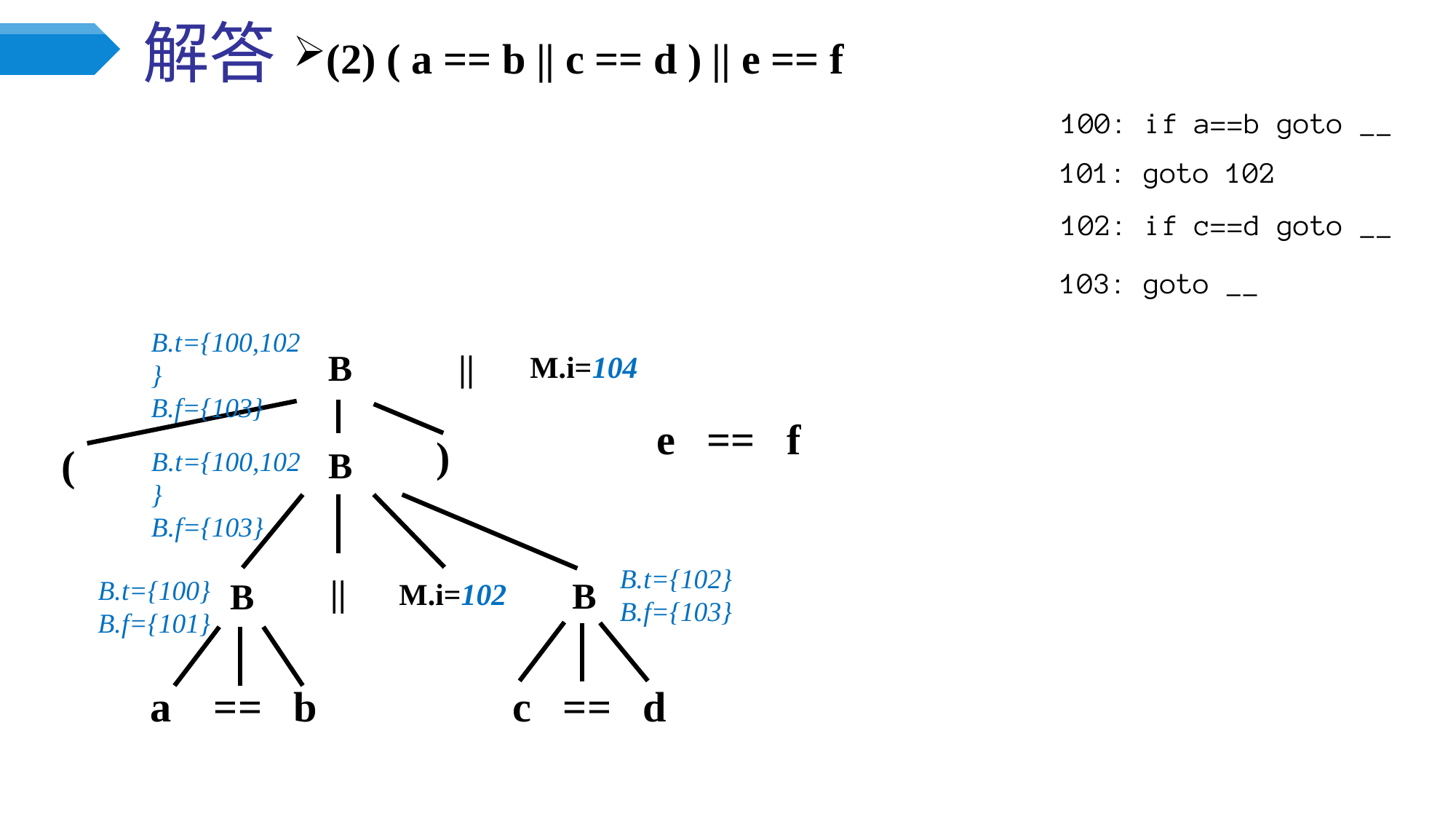

# 解答
(2) ( a == b || c == d ) || e == f
100: if a==b goto __
101: goto 102
102: if c==d goto __
103: goto __
B.t={100,102}
B.f={103}
B
||
M.i=104
e   ==   f
)
(
B
B.t={100,102}
B.f={103}
B.t={102}
B.f={103}
||
B
B
B.t={100}
B.f={101}
M.i=102
     a    ==   b
c   ==   d